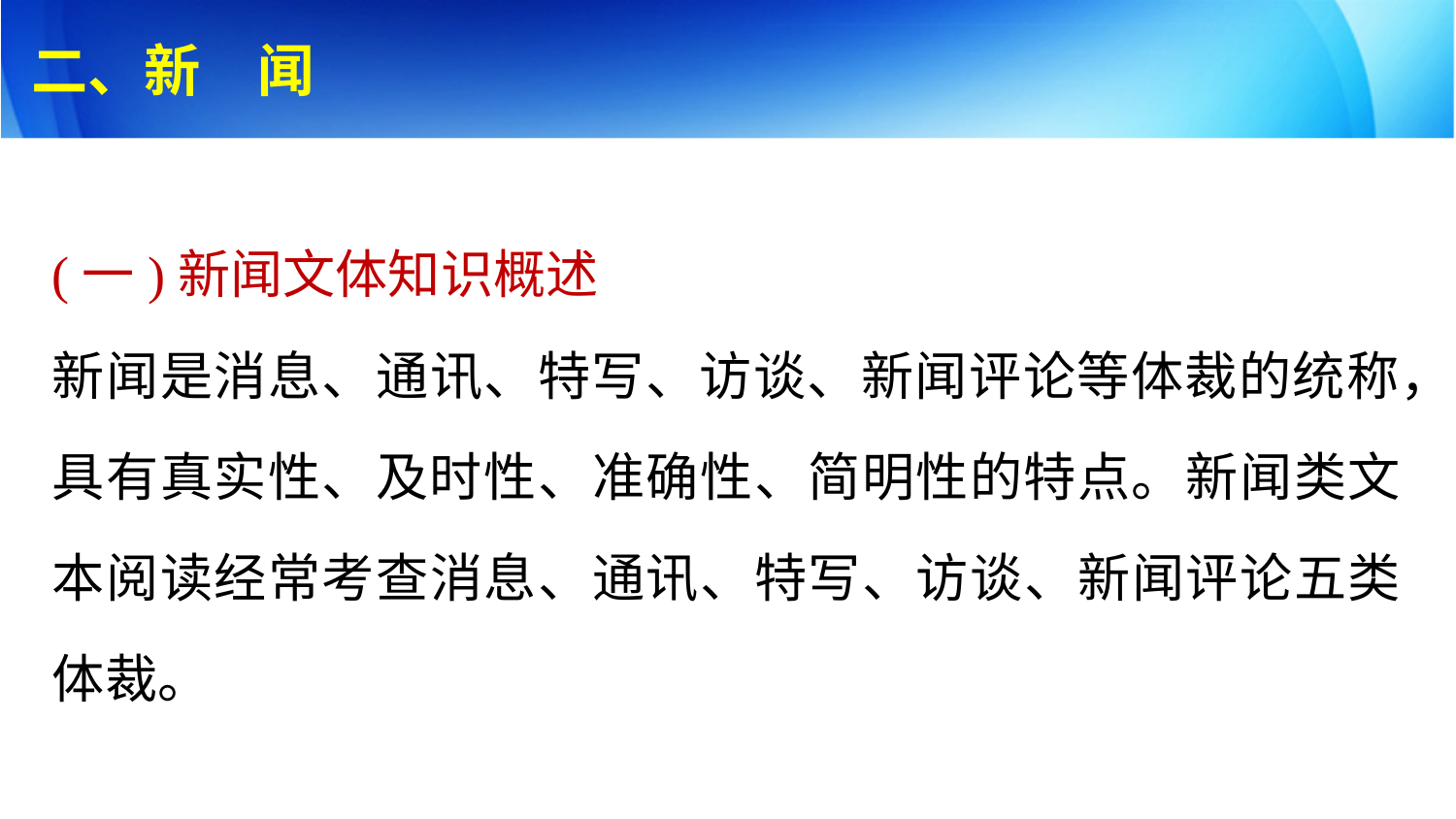

二、新　闻
(一)新闻文体知识概述
新闻是消息、通讯、特写、访谈、新闻评论等体裁的统称，具有真实性、及时性、准确性、简明性的特点。新闻类文本阅读经常考查消息、通讯、特写、访谈、新闻评论五类体裁。